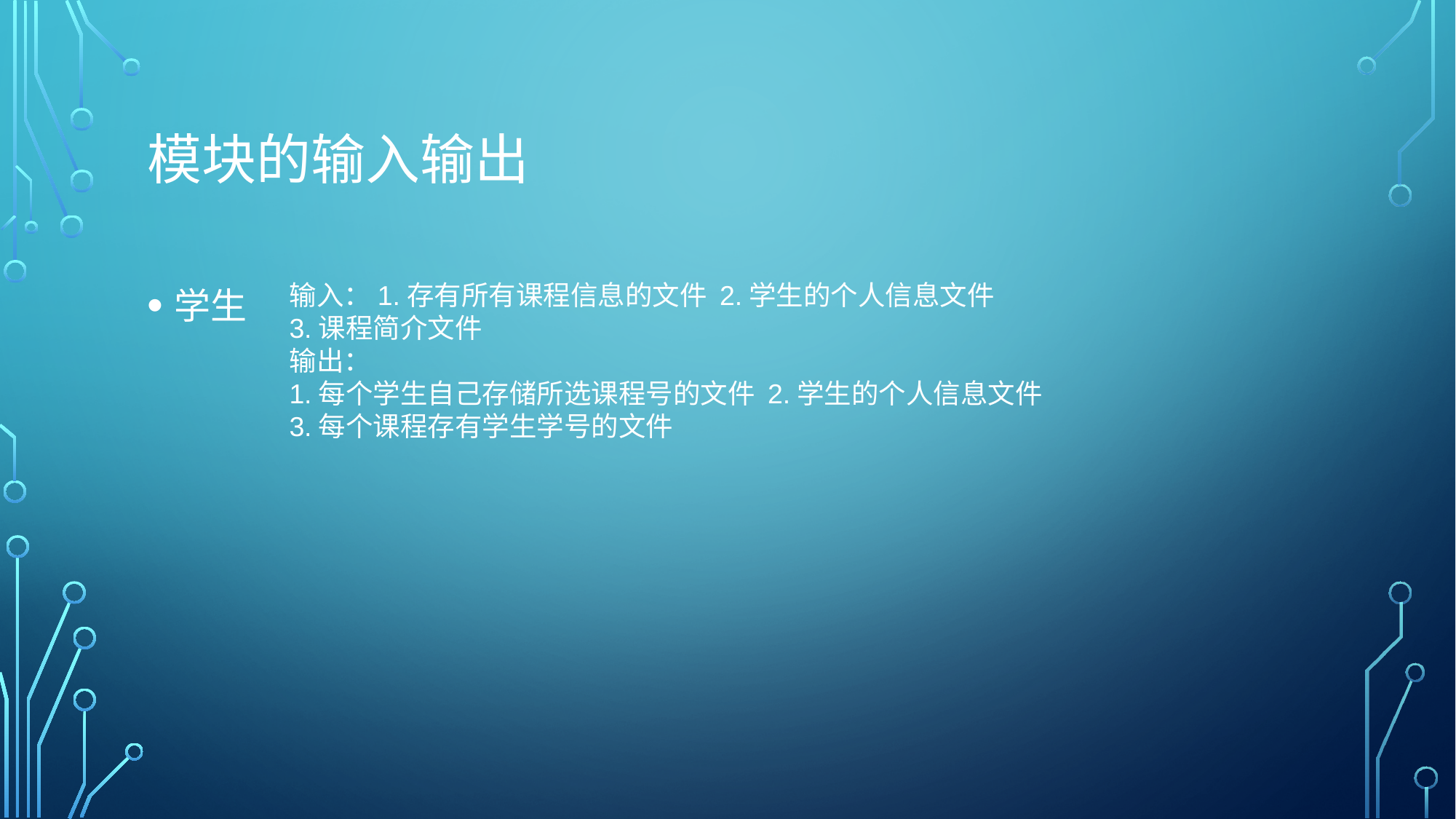

# 模块的输入输出
学生
输入：1.存有所有课程信息的文件 2.学生的个人信息文件
3.课程简介文件
输出：
1.每个学生自己存储所选课程号的文件 2.学生的个人信息文件
3.每个课程存有学生学号的文件